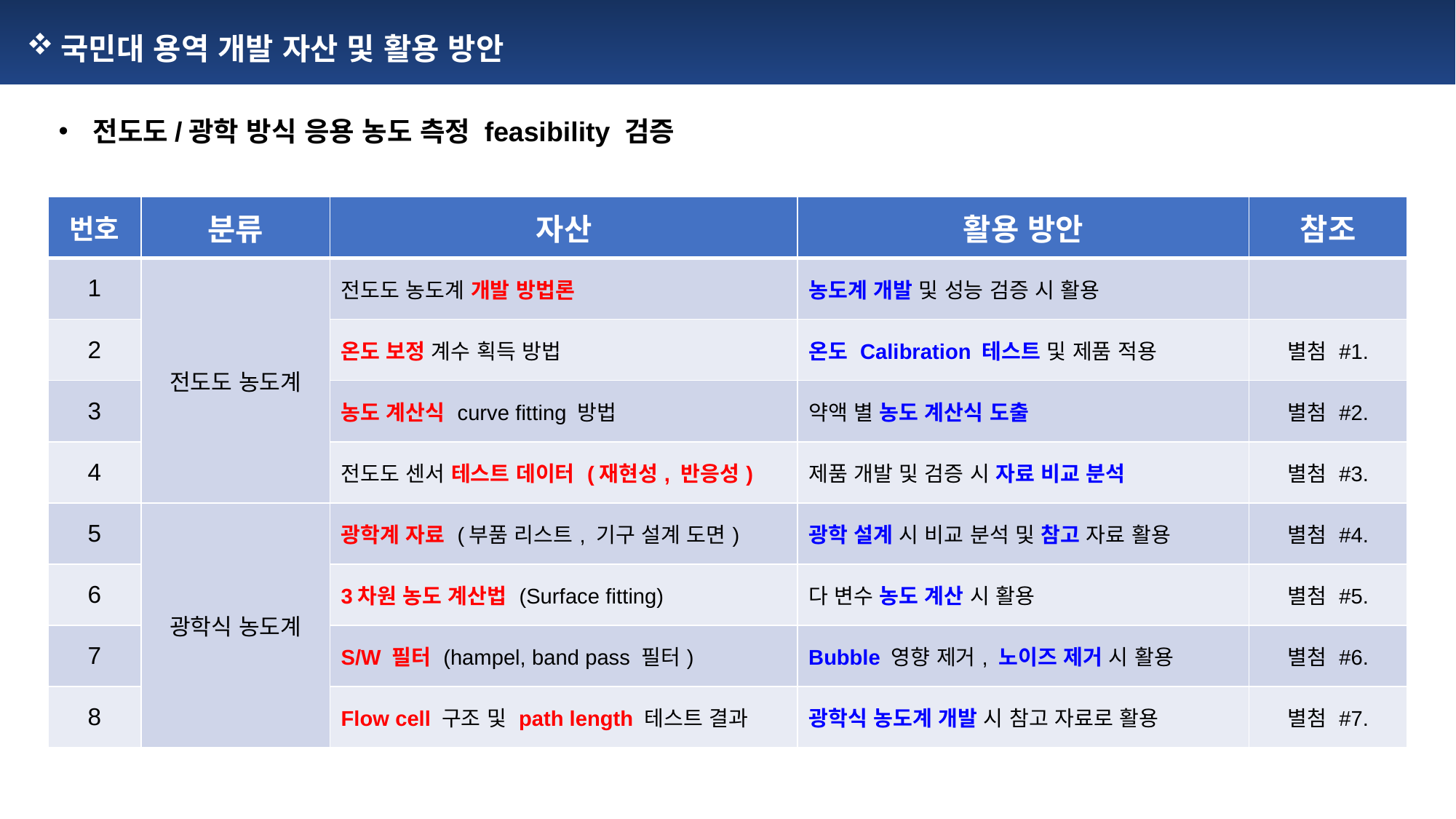

국민대 용역 개발 자산 및 활용 방안
전도도/광학 방식 응용 농도 측정 feasibility 검증
| 번호 | 분류 | 자산 | 활용 방안 | 참조 |
| --- | --- | --- | --- | --- |
| 1 | 전도도 농도계 | 전도도 농도계 개발 방법론 | 농도계 개발 및 성능 검증 시 활용 |  |
| 2 |  | 온도 보정 계수 획득 방법 | 온도 Calibration 테스트 및 제품 적용 | 별첨 #1. |
| 3 |  | 농도 계산식 curve fitting 방법 | 약액 별 농도 계산식 도출 | 별첨 #2. |
| 4 |  | 전도도 센서 테스트 데이터 (재현성, 반응성) | 제품 개발 및 검증 시 자료 비교 분석 | 별첨 #3. |
| 5 | 광학식 농도계 | 광학계 자료 (부품 리스트, 기구 설계 도면) | 광학 설계 시 비교 분석 및 참고 자료 활용 | 별첨 #4. |
| 6 |  | 3차원 농도 계산법 (Surface fitting) | 다 변수 농도 계산 시 활용 | 별첨 #5. |
| 7 |  | S/W 필터 (hampel, band pass 필터) | Bubble 영향 제거, 노이즈 제거 시 활용 | 별첨 #6. |
| 8 |  | Flow cell 구조 및 path length 테스트 결과 | 광학식 농도계 개발 시 참고 자료로 활용 | 별첨 #7. |